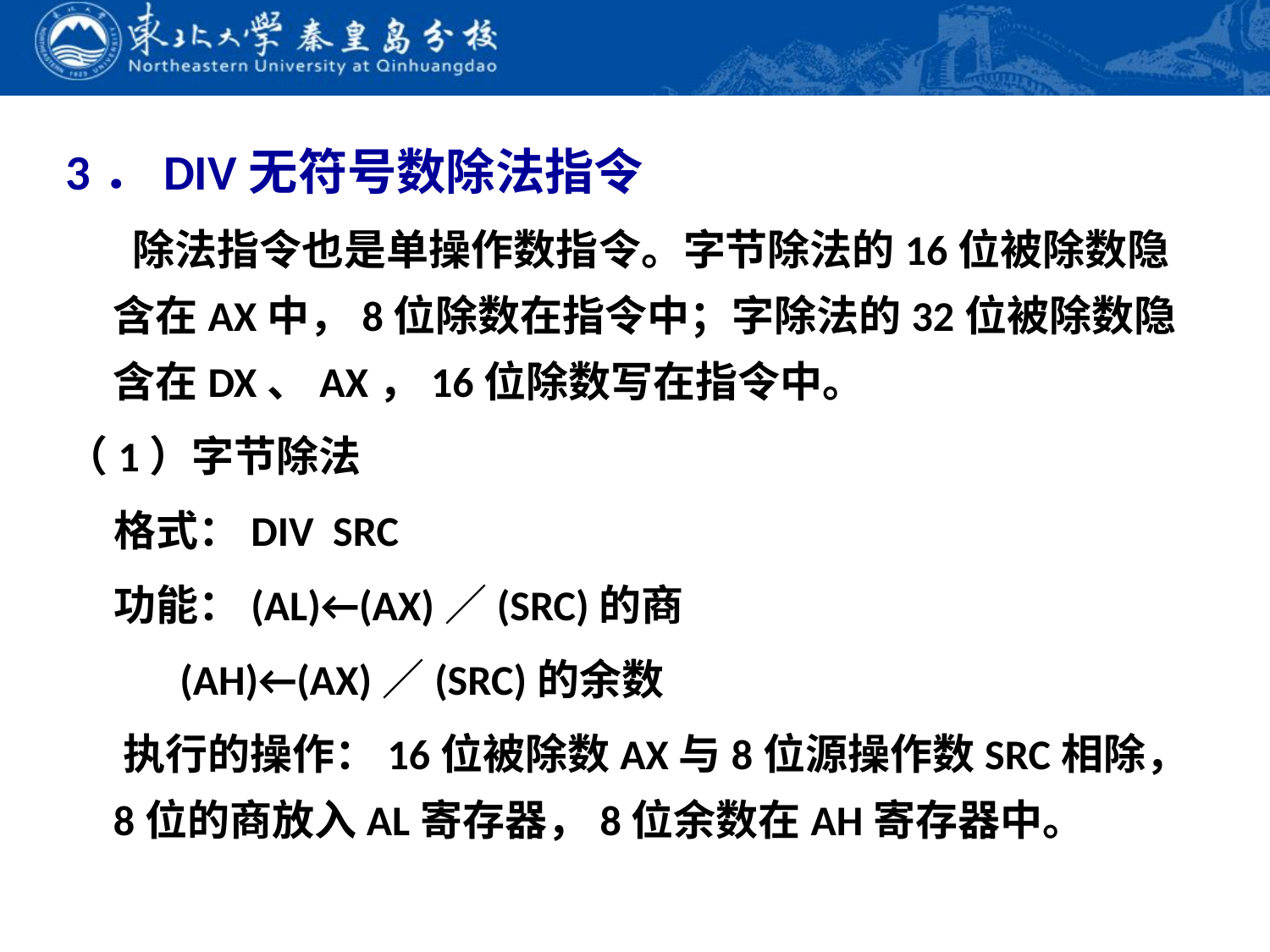

3．DIV无符号数除法指令
      除法指令也是单操作数指令。字节除法的16位被除数隐含在AX中，8位除数在指令中；字除法的32位被除数隐含在DX、AX，16位除数写在指令中。
（1）字节除法
    格式：DIV  SRC
    功能：(AL)←(AX)／(SRC)的商
	       (AH)←(AX)／(SRC)的余数
     执行的操作：16位被除数AX与8位源操作数SRC相除，8位的商放入AL寄存器，8位余数在AH寄存器中。